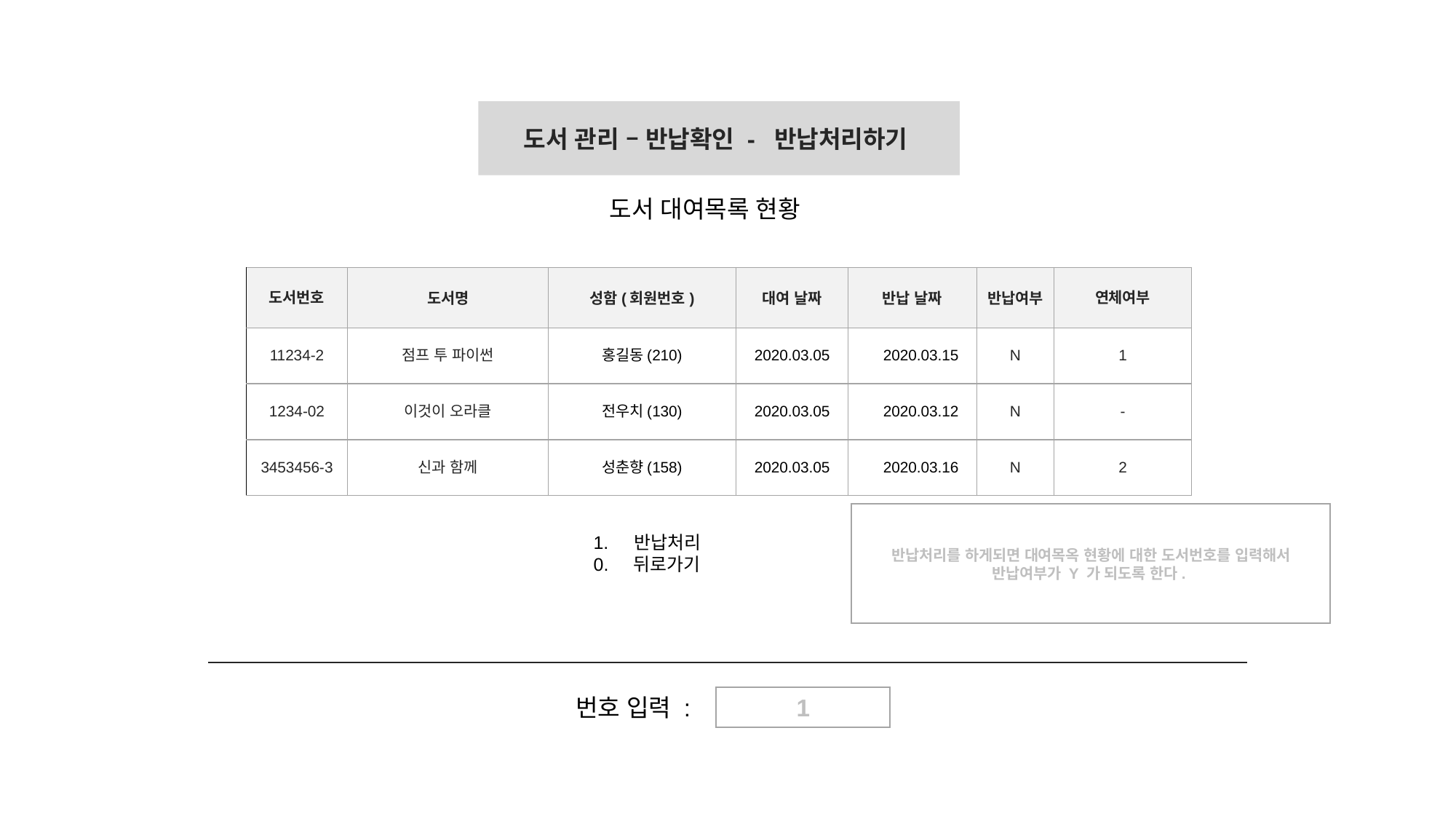

도서 관리 – 반납확인 -  반납처리하기
도서 대여목록 현황
| 도서번호 | 도서명 | 성함(회원번호) | 대여 날짜 | 반납 날짜 | 반납여부 | 연체여부 |
| --- | --- | --- | --- | --- | --- | --- |
| 11234-2 | 점프 투 파이썬 | 홍길동(210) | 2020.03.05 | 2020.03.15 | N | 1 |
| 1234-02 | 이것이 오라클 | 전우치(130) | 2020.03.05 | 2020.03.12 | N | - |
| 3453456-3 | 신과 함께 | 성춘향(158) | 2020.03.05 | 2020.03.16 | N | 2 |

반납처리
0.    뒤로가기
반납처리를 하게되면 대여목옥 현황에 대한 도서번호를 입력해서
반납여부가 Y 가 되도록 한다.
번호 입력 :
1